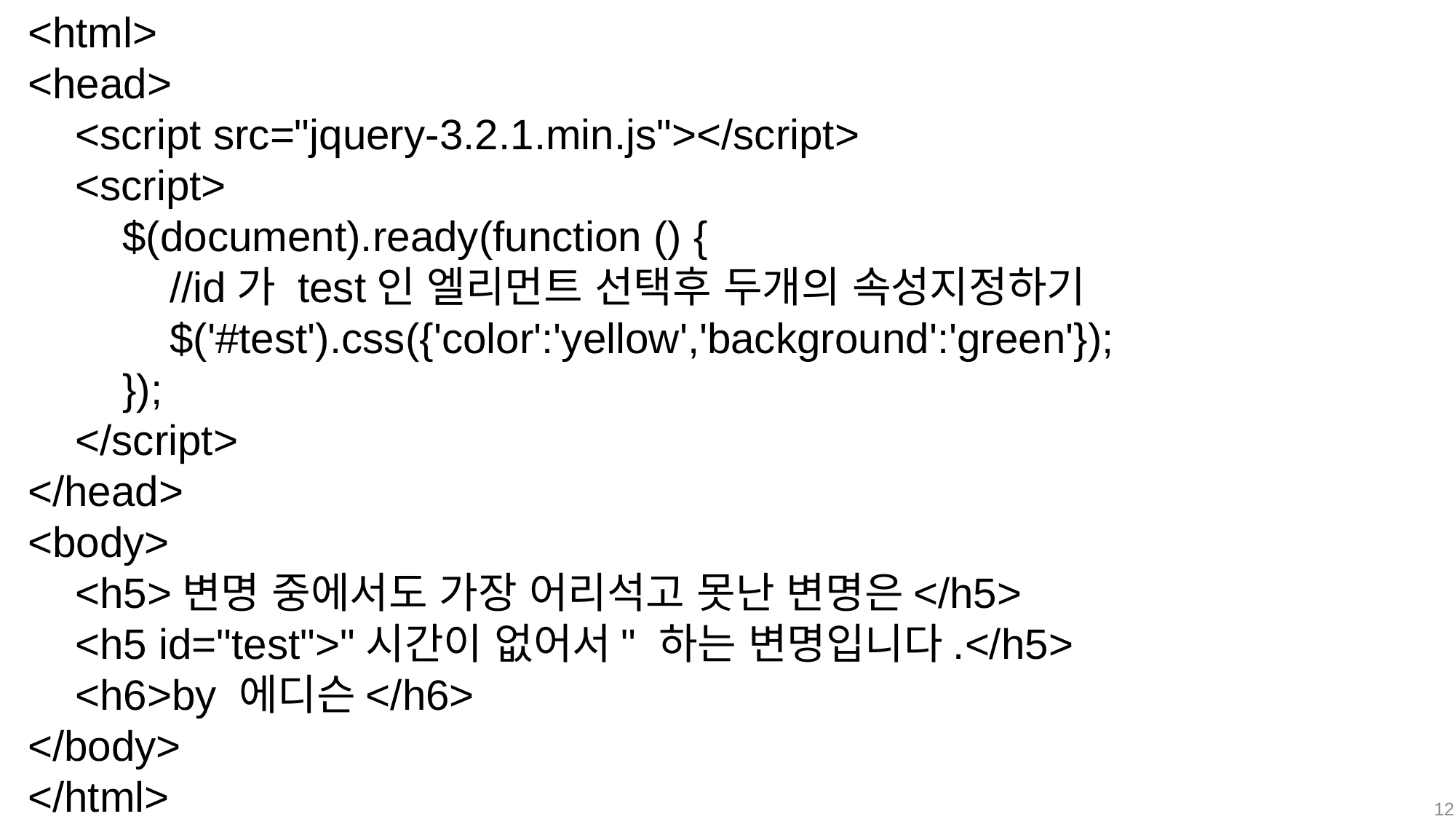

<html>
<head>
    <script src="jquery-3.2.1.min.js"></script>
    <script>
        $(document).ready(function () {
            //id가 test인 엘리먼트 선택후 두개의 속성지정하기
            $('#test').css({'color':'yellow','background':'green'});
        });
    </script>
</head>
<body>
    <h5>변명 중에서도 가장 어리석고 못난 변명은</h5>
    <h5 id="test">"시간이 없어서" 하는 변명입니다.</h5>
    <h6>by 에디슨</h6>
</body>
</html>
12